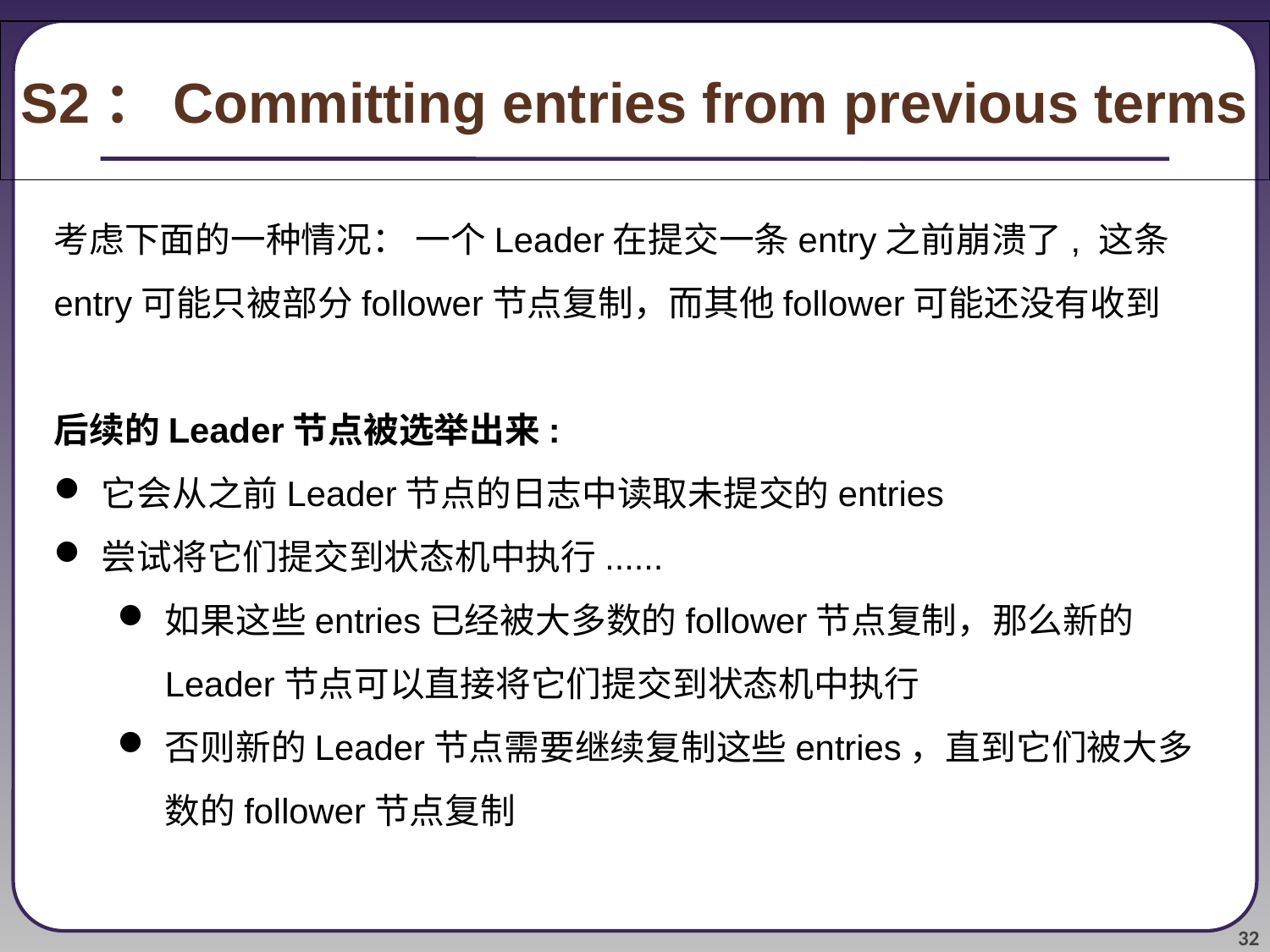

S2：Committing entries from previous terms
考虑下面的一种情况： 一个Leader在提交一条entry之前崩溃了, 这条entry可能只被部分follower节点复制，而其他follower可能还没有收到

后续的Leader节点被选举出来:
它会从之前Leader节点的日志中读取未提交的entries
尝试将它们提交到状态机中执行......
如果这些entries已经被大多数的follower节点复制，那么新的Leader节点可以直接将它们提交到状态机中执行
否则新的Leader节点需要继续复制这些entries，直到它们被大多数的follower节点复制